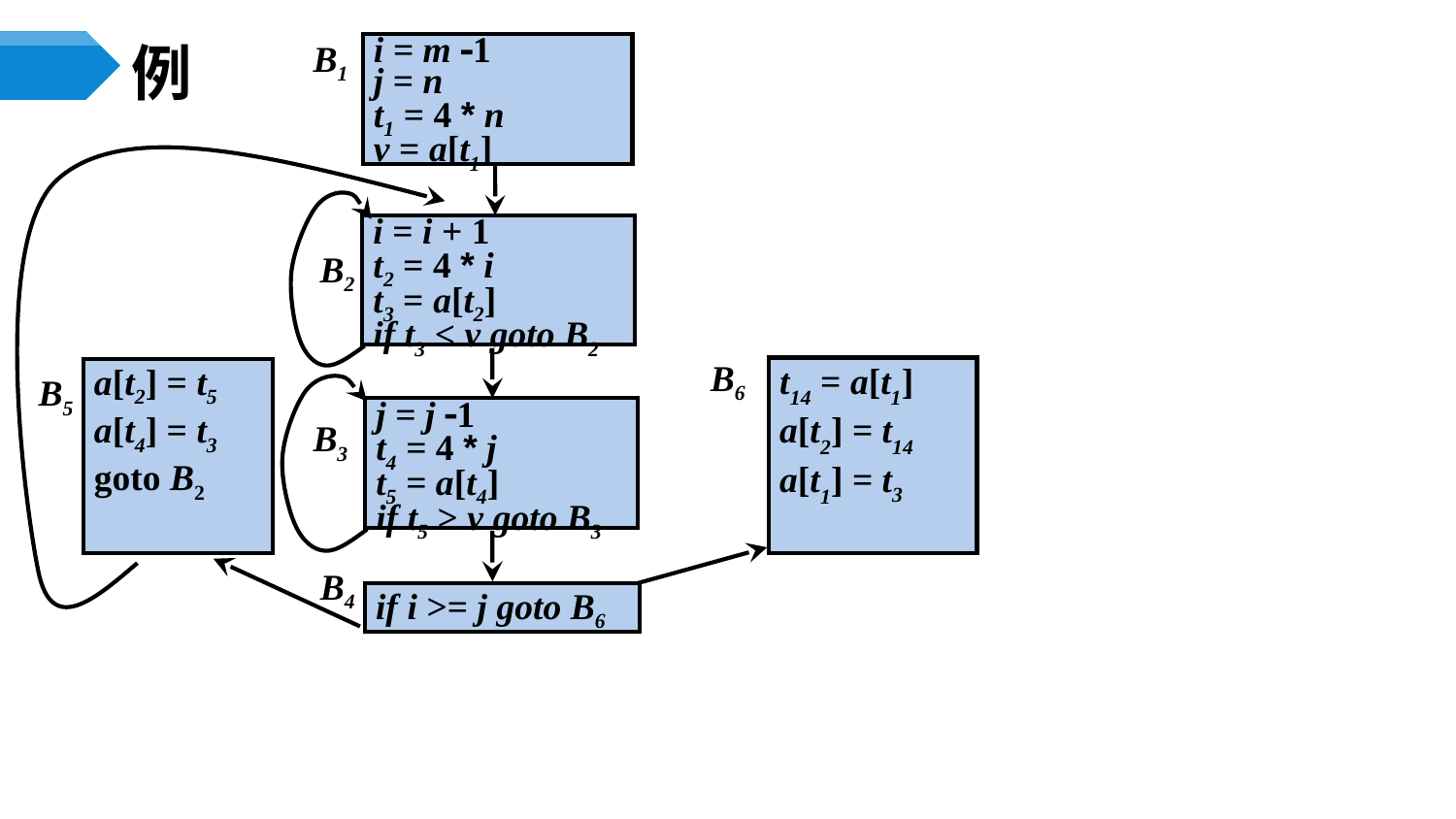

i = m −1
j = n
t1 = 4 * n
v = a[t1]
B1

i = i + 1
t2 = 4 * i
t3 = a[t2]
if t3 < v goto B2
B2

B5

j = j −1
t4 = 4 * j
t5 = a[t4]
if t5 > v goto B3
B3

B4

if i >= j goto B6
# 例

B6
t14 = a[t1]
a[t2] = t14
a[t1] = t3
a[t2] = t5
a[t4] = t3
goto B2